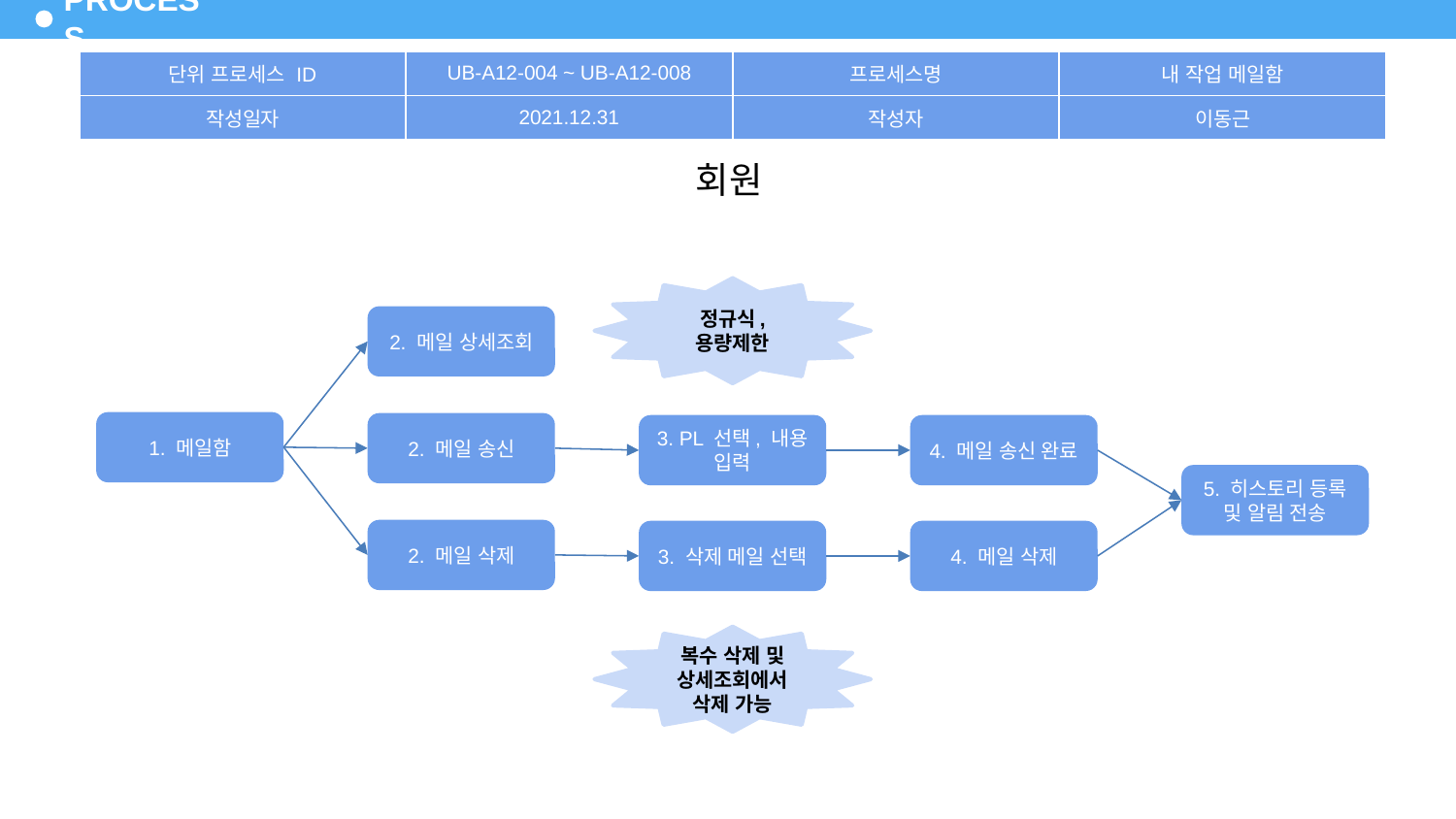

# PROCESS
| 단위 프로세스 ID | UB-A12-004 ~ UB-A12-008 | 프로세스명 | 내 작업 메일함 |
| --- | --- | --- | --- |
| 작성일자 | 2021.12.31 | 작성자 | 이동근 |
회원
정규식, 용량제한
2. 메일 상세조회
1. 메일함
2. 메일 송신
4. 메일 송신 완료
3. PL 선택, 내용 입력
5. 히스토리 등록 및 알림 전송
2. 메일 삭제
4. 메일 삭제
3. 삭제 메일 선택
복수 삭제 및 상세조회에서 삭제 가능